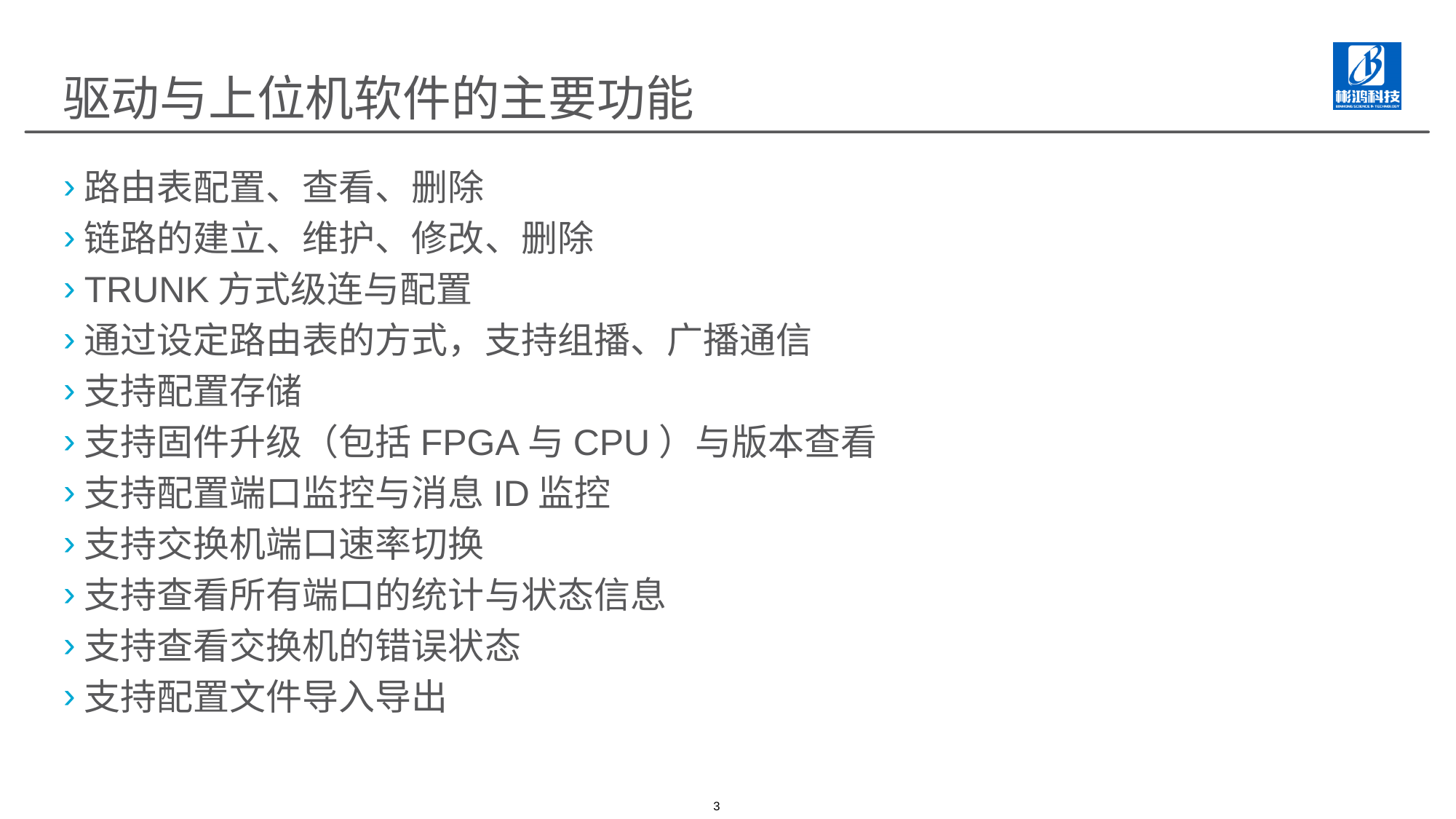

# 驱动与上位机软件的主要功能
路由表配置、查看、删除
链路的建立、维护、修改、删除
TRUNK方式级连与配置
通过设定路由表的方式，支持组播、广播通信
支持配置存储
支持固件升级（包括FPGA与CPU）与版本查看
支持配置端口监控与消息ID监控
支持交换机端口速率切换
支持查看所有端口的统计与状态信息
支持查看交换机的错误状态
支持配置文件导入导出